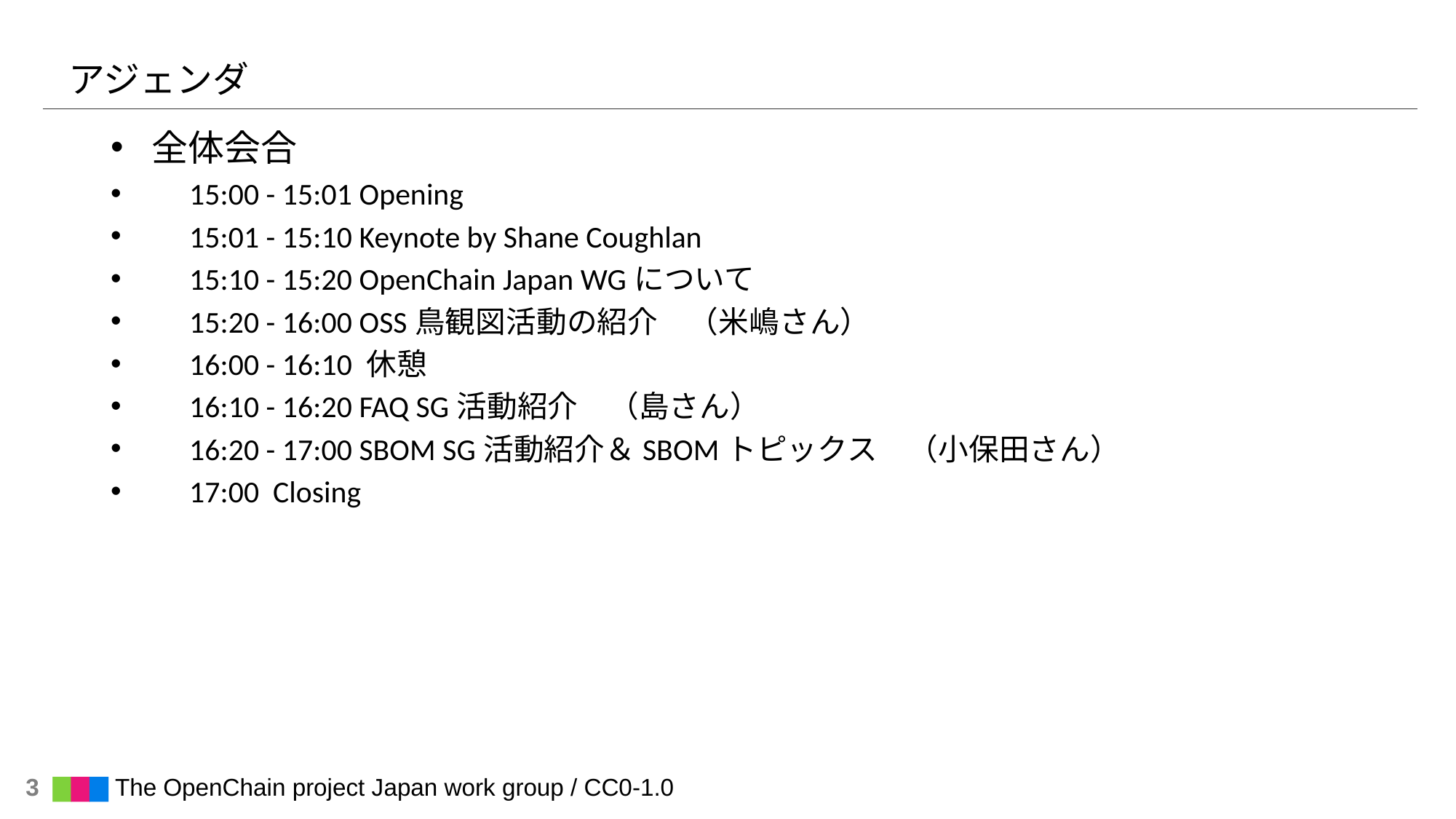

# アジェンダ
全体会合
　15:00 - 15:01 Opening
　15:01 - 15:10 Keynote by Shane Coughlan
　15:10 - 15:20 OpenChain Japan WGについて
　15:20 - 16:00 OSS鳥観図活動の紹介　（米嶋さん）
　16:00 - 16:10 休憩
　16:10 - 16:20 FAQ SG活動紹介　（島さん）
　16:20 - 17:00 SBOM SG活動紹介＆SBOMトピックス　（小保田さん）
　17:00  Closing